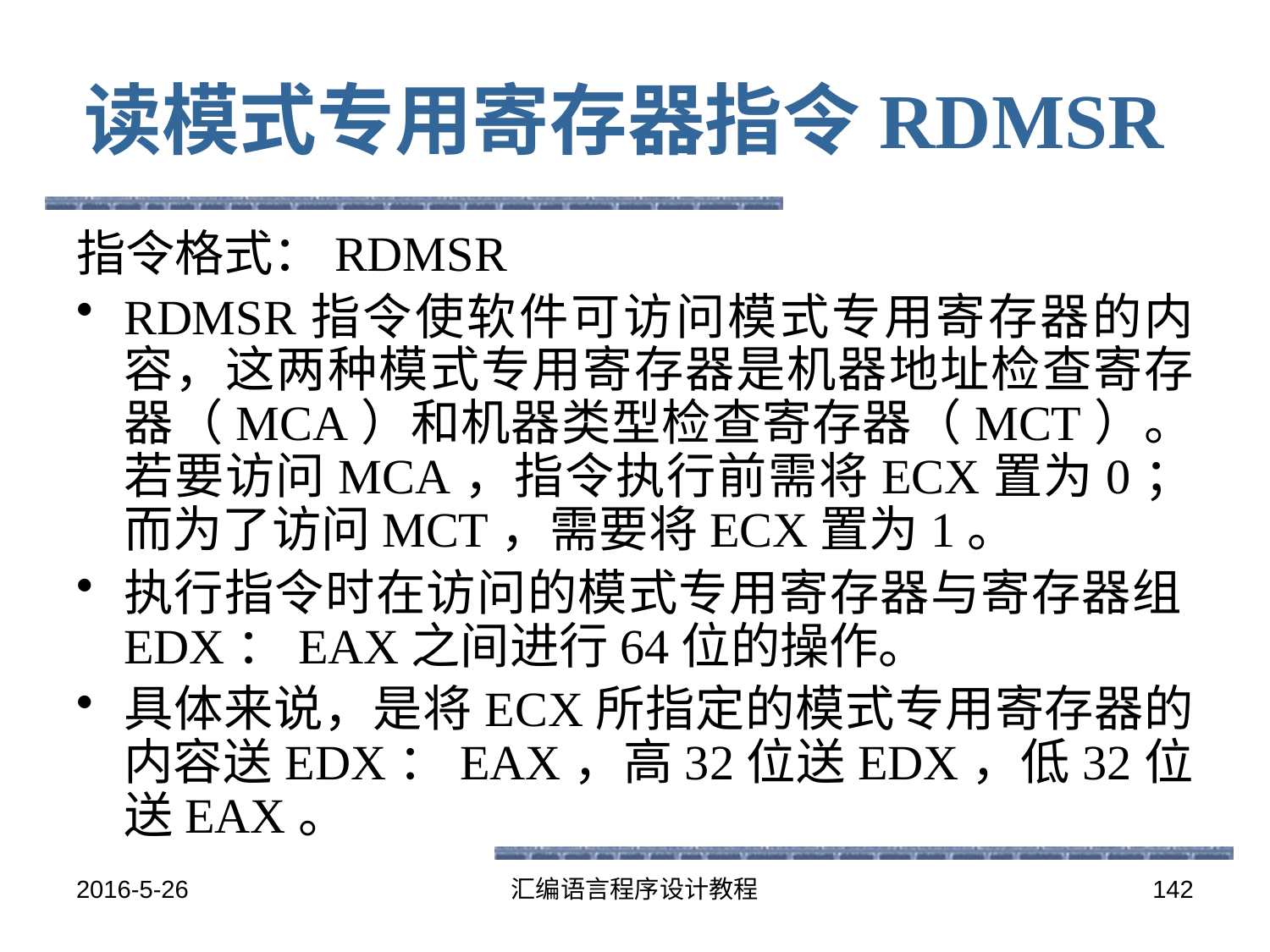

# 读模式专用寄存器指令RDMSR
指令格式：RDMSR
RDMSR指令使软件可访问模式专用寄存器的内容，这两种模式专用寄存器是机器地址检查寄存器（MCA）和机器类型检查寄存器（MCT）。若要访问MCA，指令执行前需将ECX置为0；而为了访问MCT，需要将ECX置为1。
执行指令时在访问的模式专用寄存器与寄存器组EDX：EAX之间进行64位的操作。
具体来说，是将ECX所指定的模式专用寄存器的内容送EDX：EAX，高32位送EDX，低32位送EAX。
2016-5-26
汇编语言程序设计教程
142